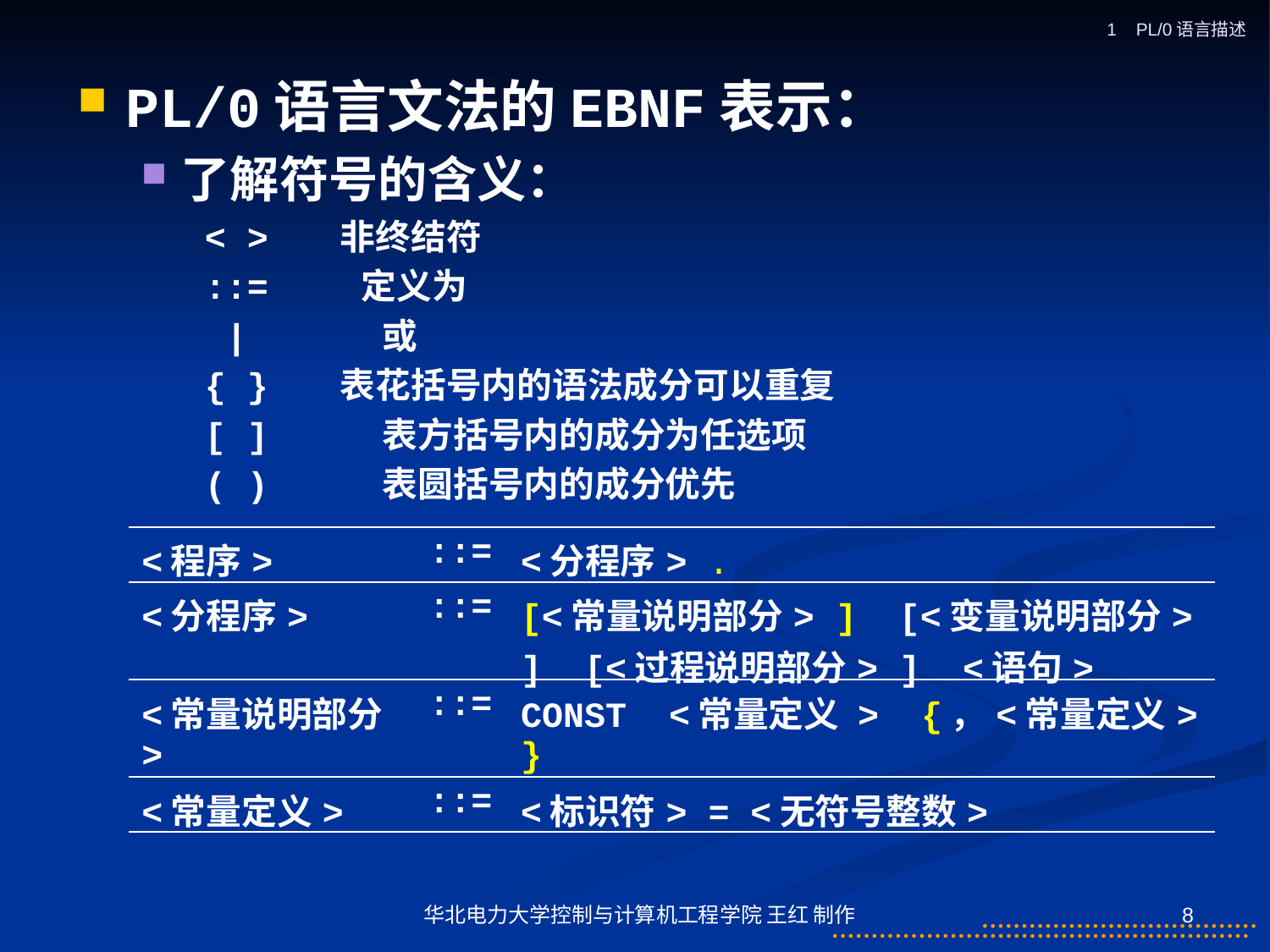

1    PL/0语言描述
PL/0语言文法的EBNF表示：
了解符号的含义：
< >   非终结符
::=    定义为
 |      或
{ }   表花括号内的语法成分可以重复
[ ]     表方括号内的成分为任选项
( )     表圆括号内的成分优先
| <程序> | ::= | <分程序> . |
| --- | --- | --- |
| <分程序> | ::= | [<常量说明部分> ] [<变量说明部分> ] [<过程说明部分> ] <语句> |
| <常量说明部分> | ::= | CONST <常量定义 > {，<常量定义> } |
| <常量定义> | ::= | <标识符> = <无符号整数> |
华北电力大学控制与计算机工程学院 王红 制作
8